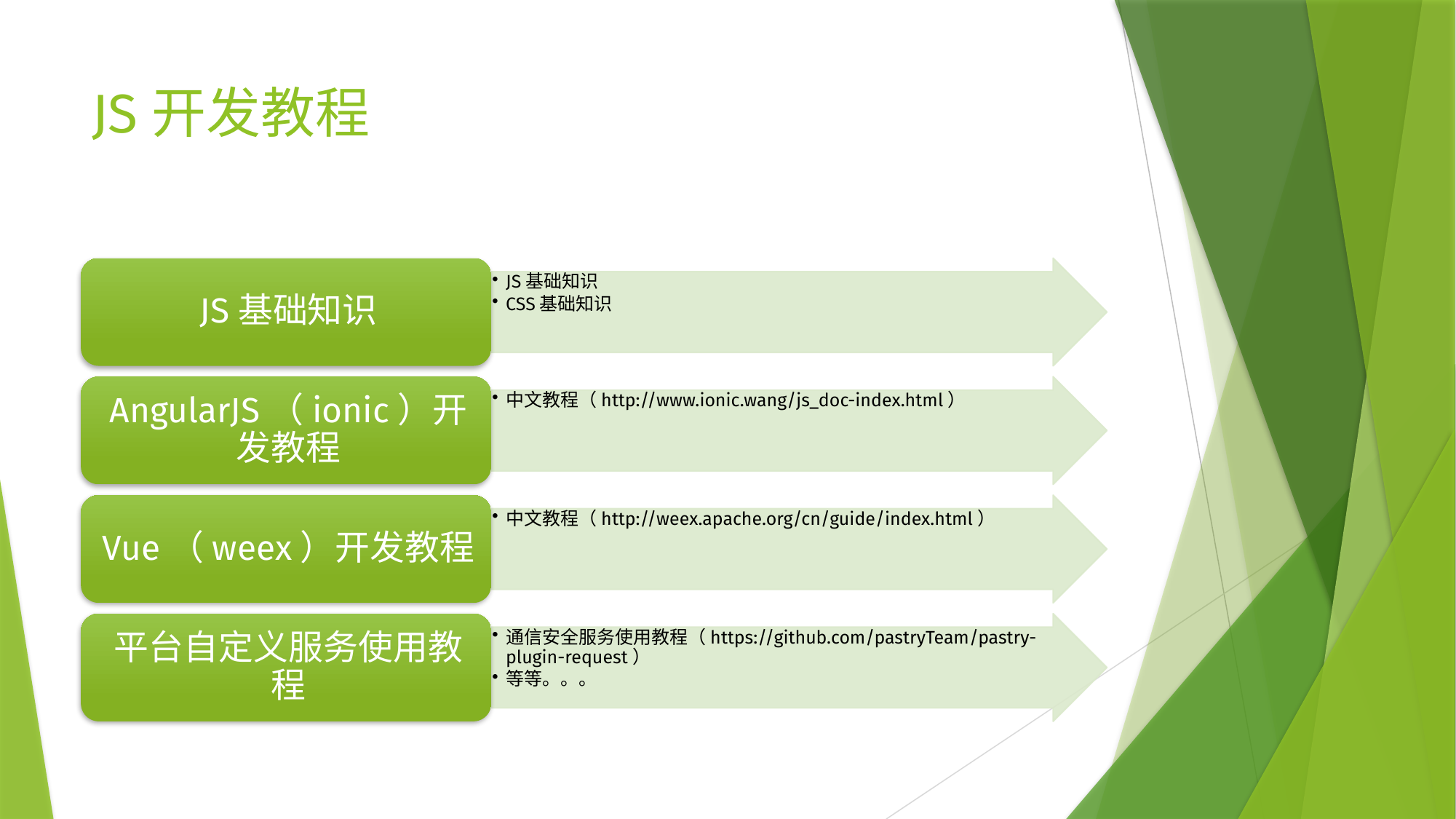

# JS开发教程
JS基础知识
CSS基础知识
JS基础知识
中文教程（http://www.ionic.wang/js_doc-index.html）
AngularJS（ionic）开发教程
中文教程（http://weex.apache.org/cn/guide/index.html）
Vue（weex）开发教程
通信安全服务使用教程（https://github.com/pastryTeam/pastry-plugin-request）
等等。。。
平台自定义服务使用教程